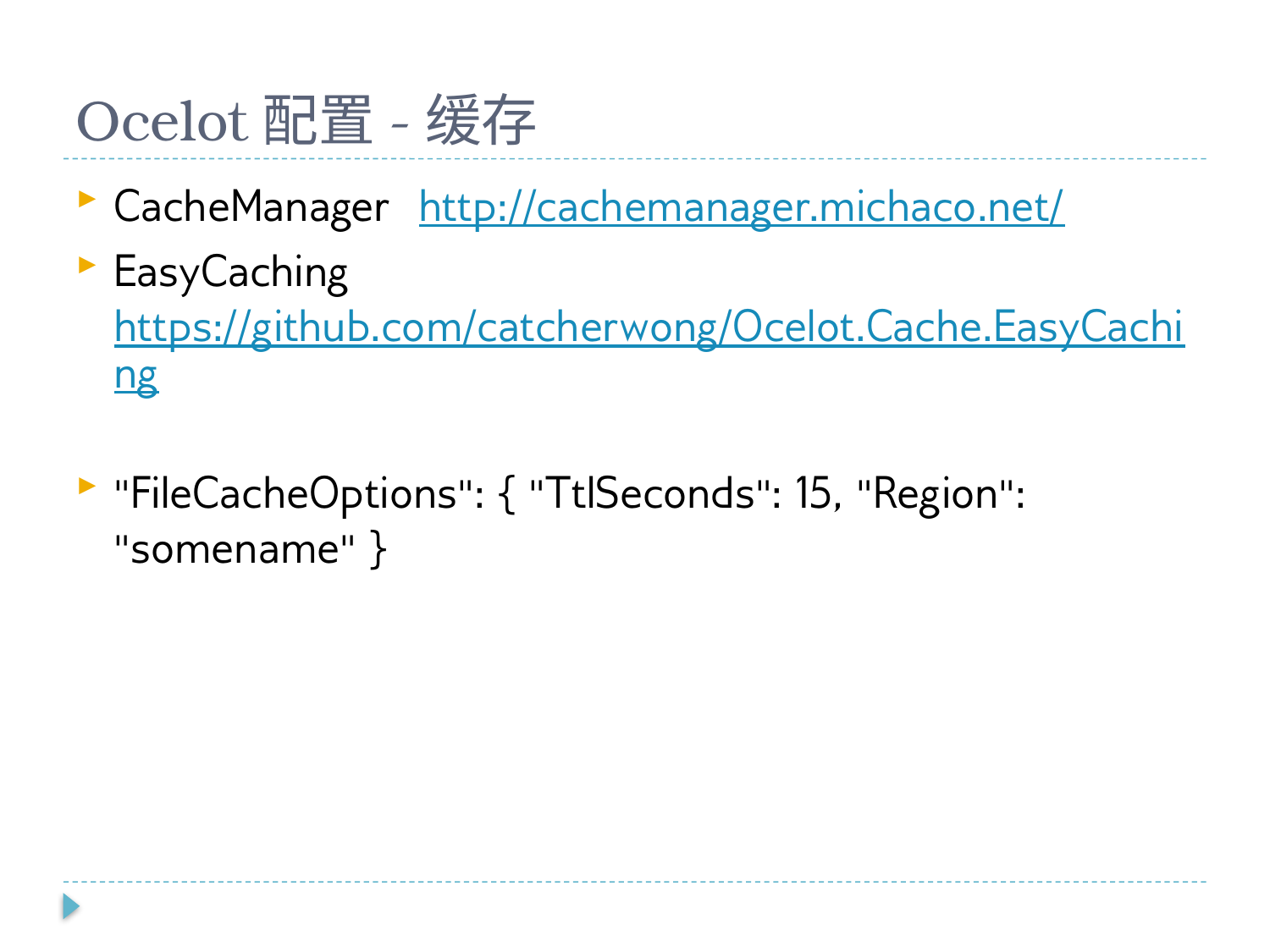

# Ocelot配置-缓存
CacheManager  http://cachemanager.michaco.net/
EasyCaching https://github.com/catcherwong/Ocelot.Cache.EasyCaching
"FileCacheOptions": { "TtlSeconds": 15, "Region": "somename" }